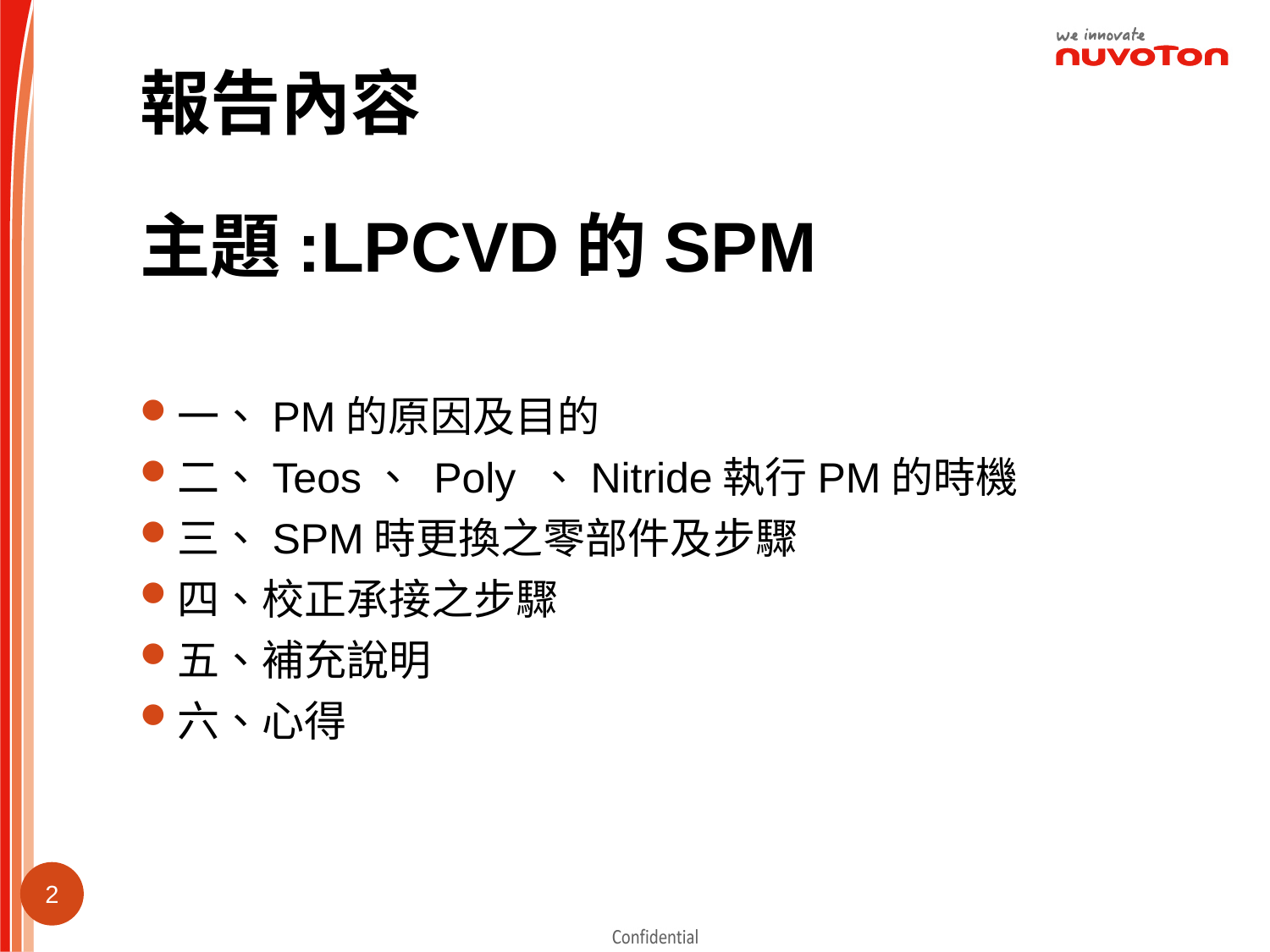

# 報告內容
主題:LPCVD的SPM
一、PM的原因及目的
二、Teos、 Poly 、Nitride執行PM的時機
三、SPM時更換之零部件及步驟
四、校正承接之步驟
五、補充說明
六、心得

2